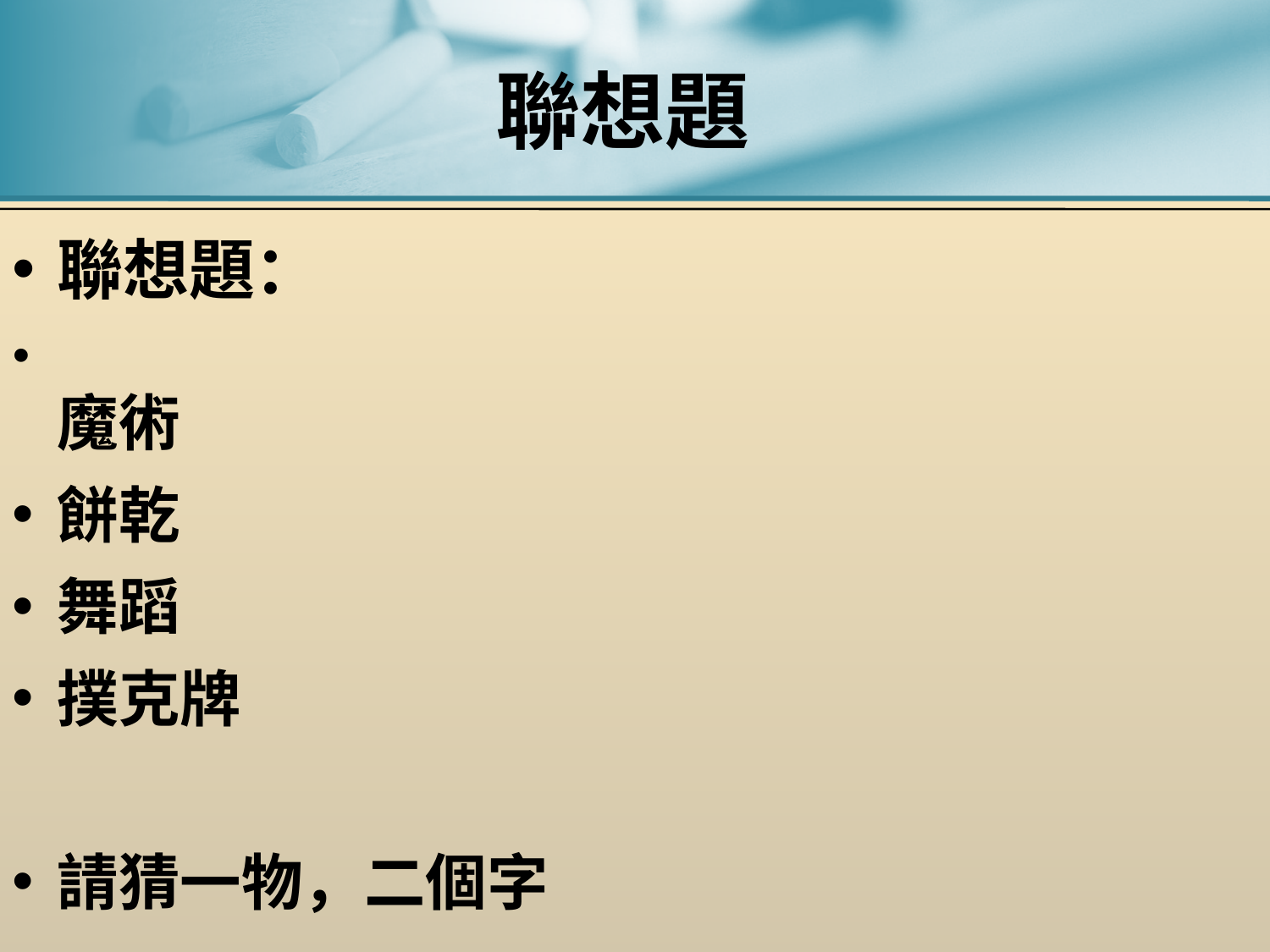

# 聯想題
聯想題：
魔術
餅乾
舞蹈
撲克牌

請猜一物，二個字